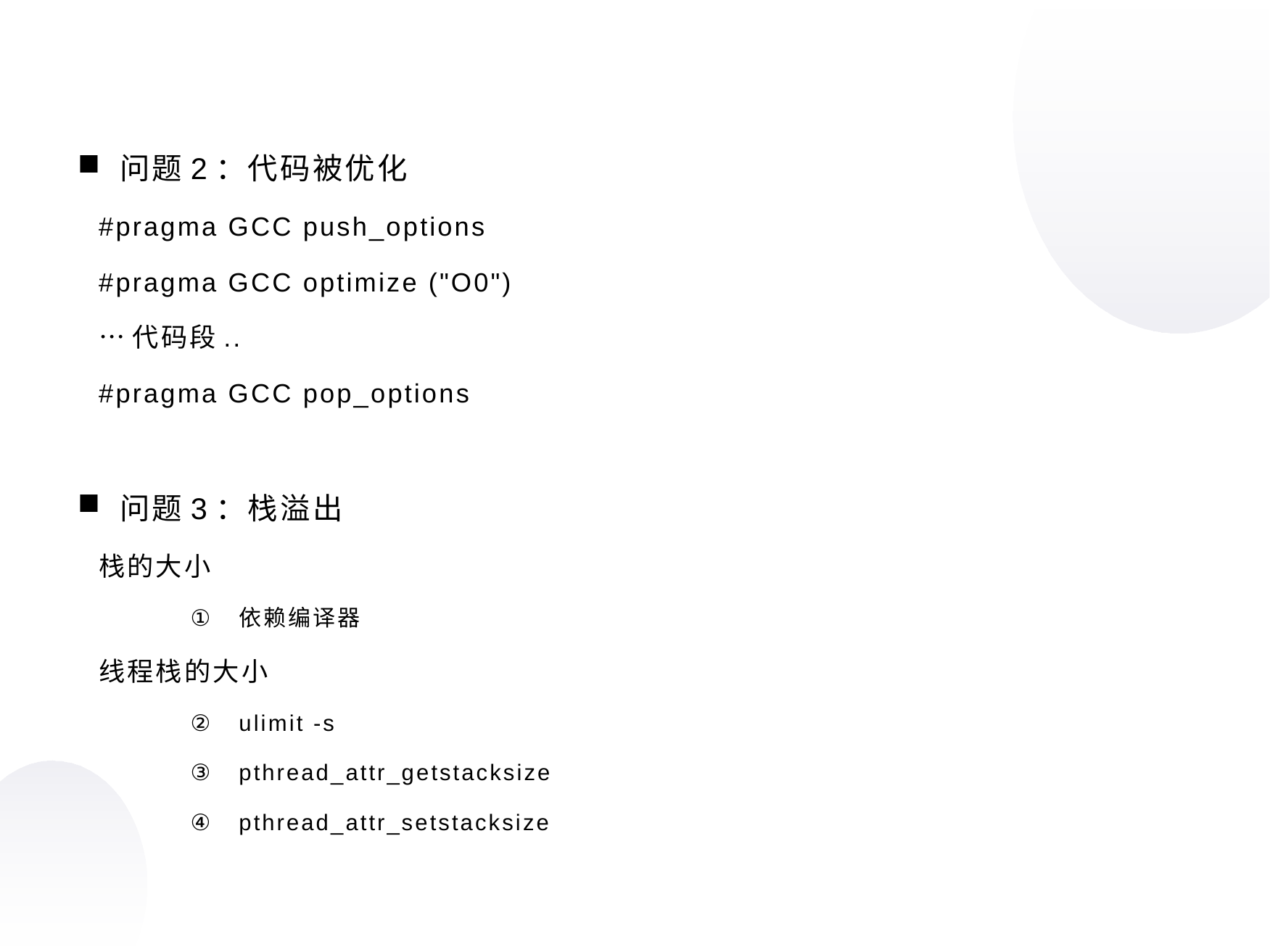

问题2：代码被优化
#pragma GCC push_options
#pragma GCC optimize ("O0")
…代码段..
#pragma GCC pop_options

问题3：栈溢出
栈的大小
依赖编译器
线程栈的大小
ulimit -s
pthread_attr_getstacksize
pthread_attr_setstacksize